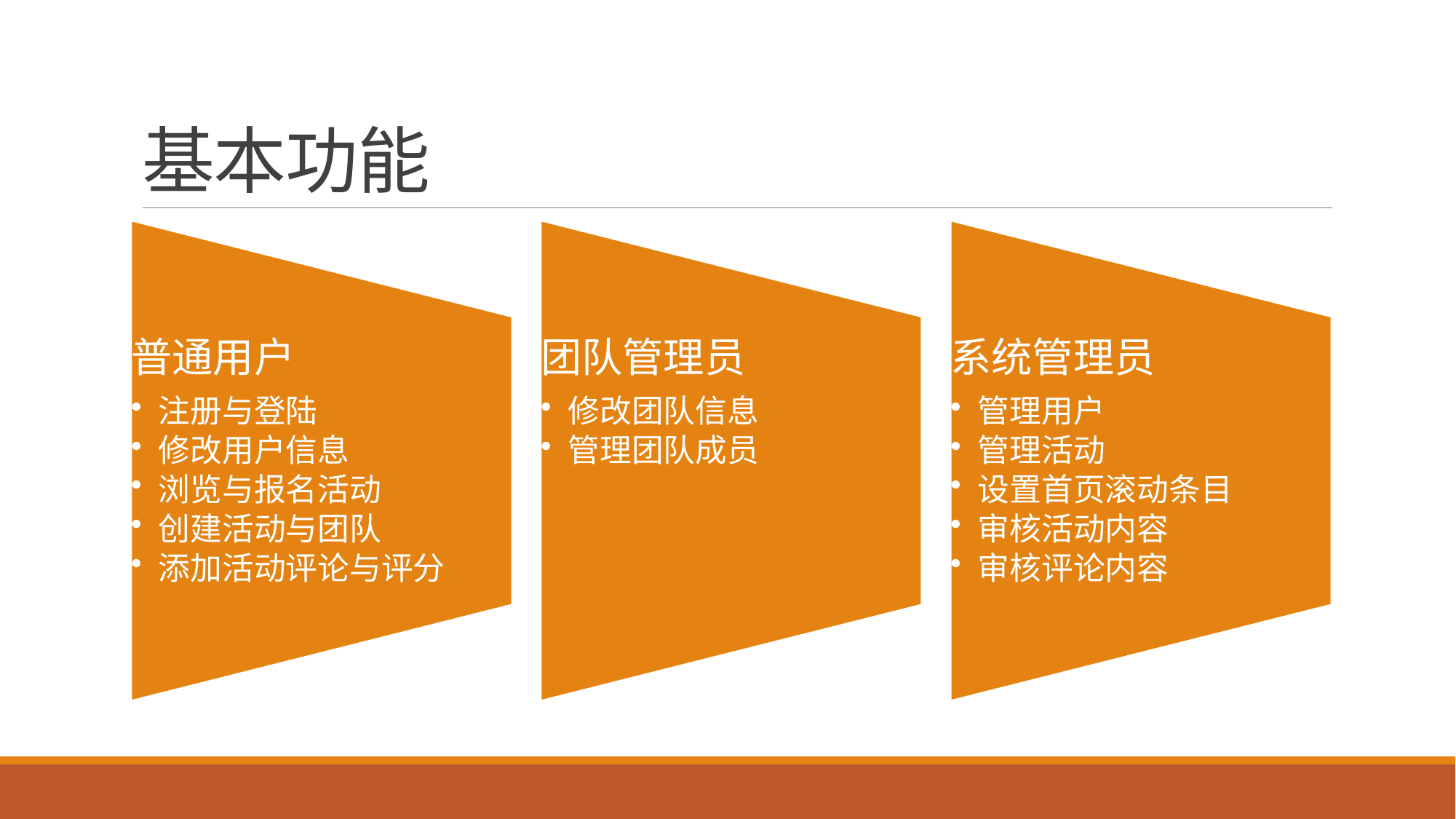

# 基本功能
普通用户
注册与登陆
修改用户信息
浏览与报名活动
创建活动与团队
添加活动评论与评分
团队管理员
修改团队信息
管理团队成员
系统管理员
管理用户
管理活动
设置首页滚动条目
审核活动内容
审核评论内容